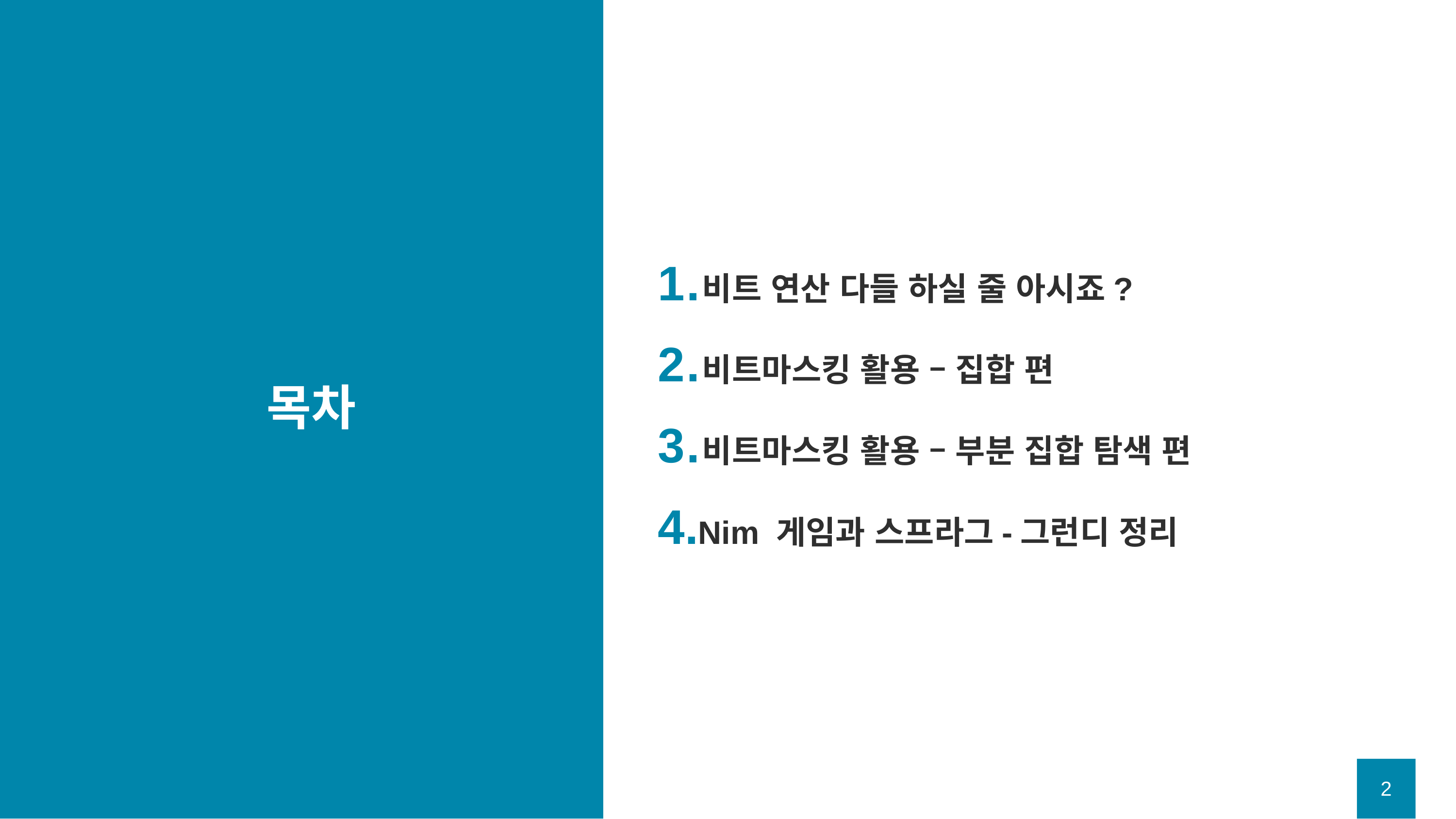

비트 연산 다들 하실 줄 아시죠?
비트마스킹 활용 – 집합 편
비트마스킹 활용 – 부분 집합 탐색 편
Nim 게임과 스프라그-그런디 정리
# 목차
2